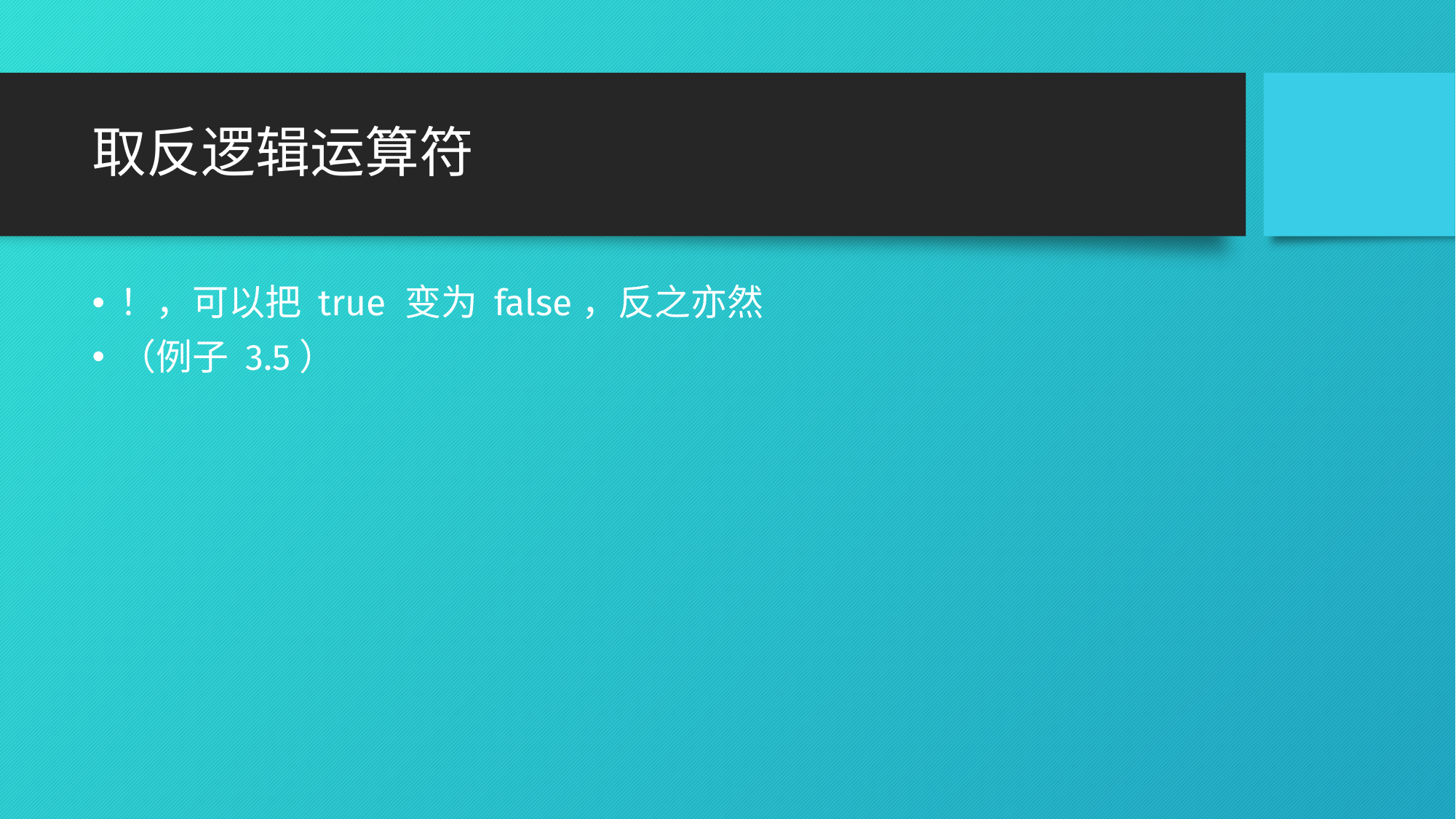

# 取反逻辑运算符
！，可以把 true 变为 false，反之亦然
（例子 3.5）